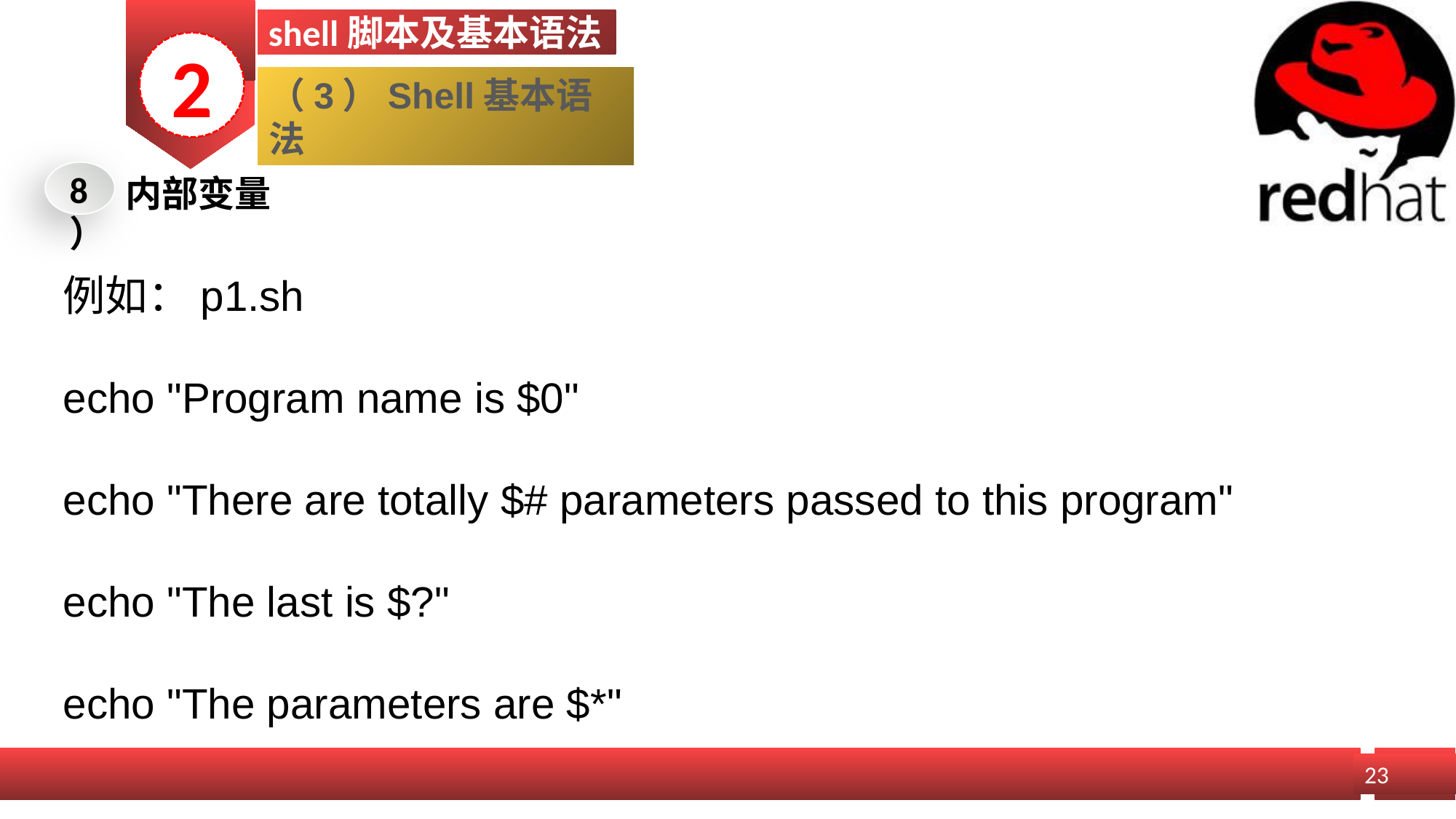

shell脚本及基本语法
2
（3）Shell基本语法
8）

内部变量
例如：p1.sh
echo "Program name is $0"
echo "There are totally $# parameters passed to this program"
echo "The last is $?"
echo "The parameters are $*"